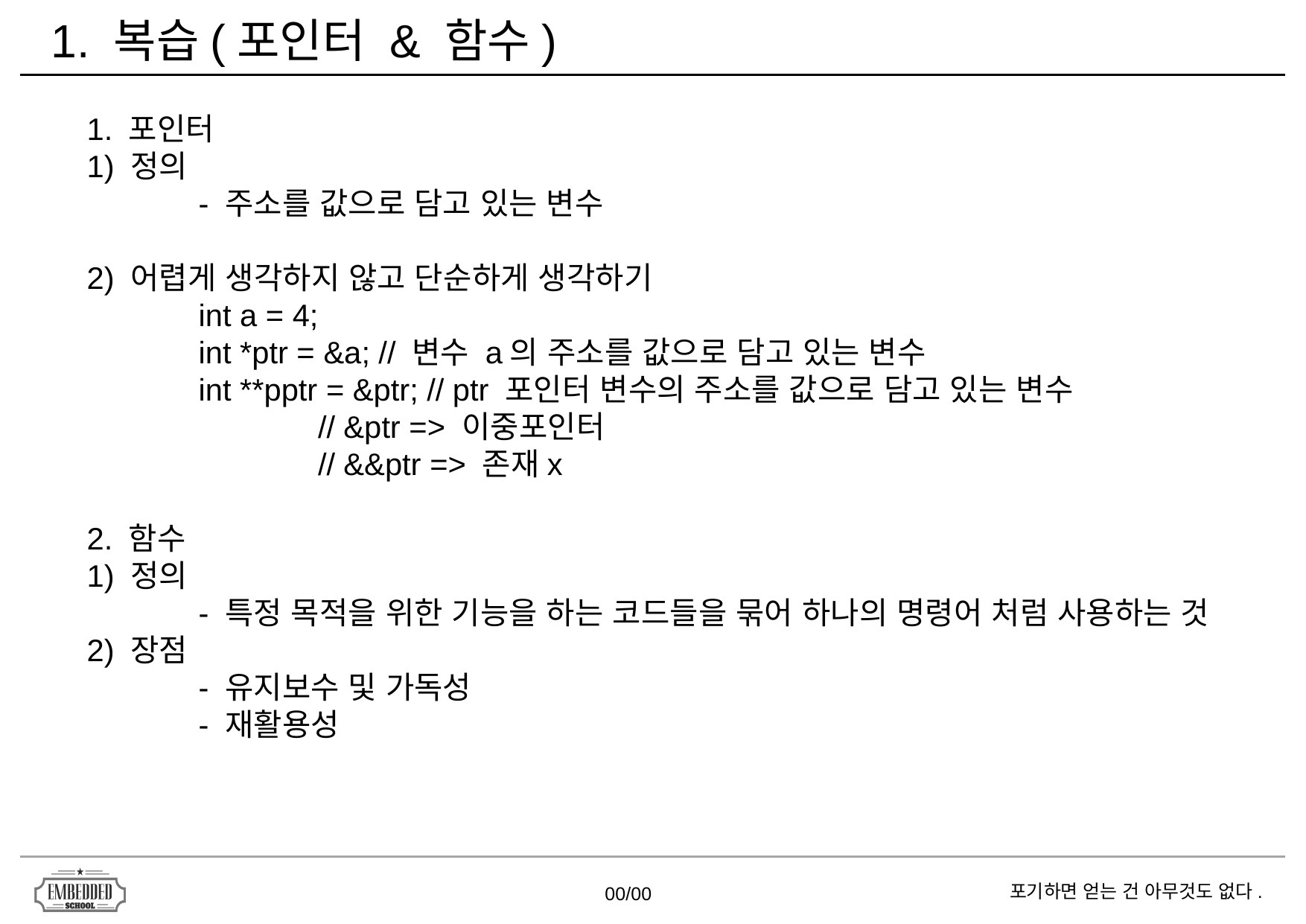

1. 복습(포인터 & 함수)
1. 포인터
1) 정의
	- 주소를 값으로 담고 있는 변수

2) 어렵게 생각하지 않고 단순하게 생각하기
   	int a = 4;
   	int *ptr = &a; // 변수 a의 주소를 값으로 담고 있는 변수
   	int **pptr = &ptr; // ptr 포인터 변수의 주소를 값으로 담고 있는 변수
                           // &ptr => 이중포인터
                           // &&ptr => 존재x

2. 함수
1) 정의
	- 특정 목적을 위한 기능을 하는 코드들을 묶어 하나의 명령어 처럼 사용하는 것
2) 장점
	- 유지보수 및 가독성
	- 재활용성

00/00